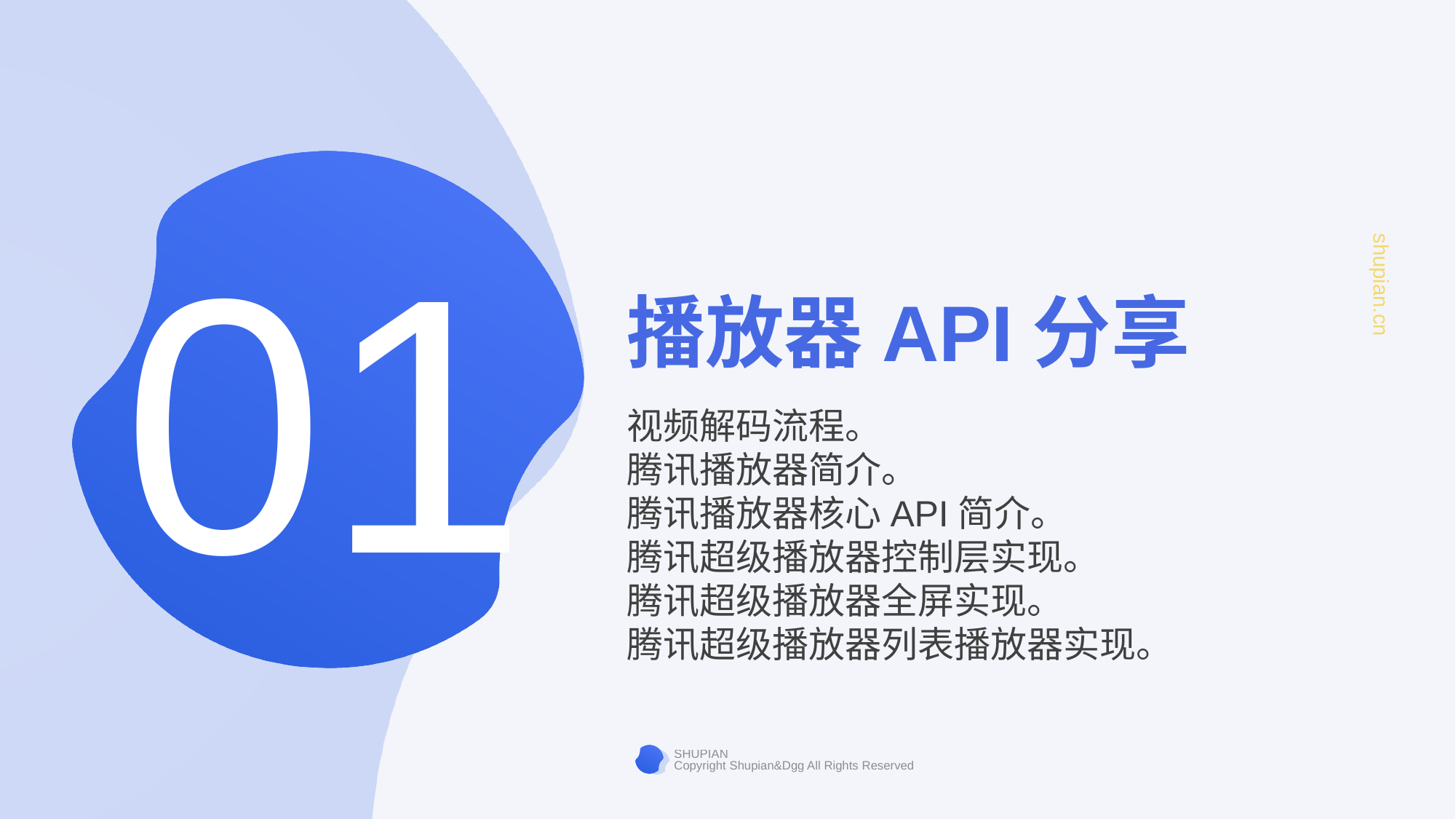

01
播放器API分享
视频解码流程。
腾讯播放器简介。
腾讯播放器核心API简介。
腾讯超级播放器控制层实现。
腾讯超级播放器全屏实现。
腾讯超级播放器列表播放器实现。